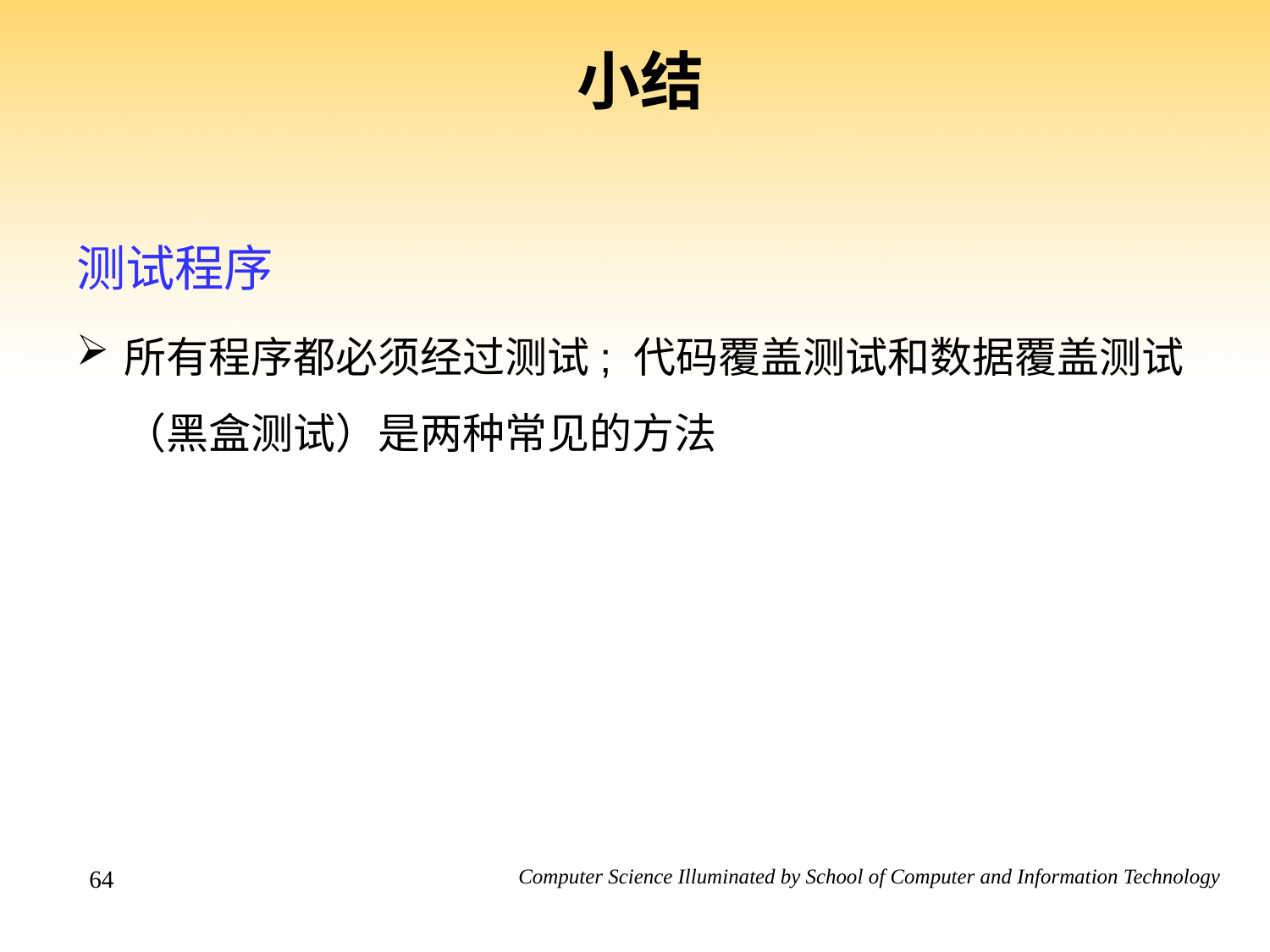

小结
测试程序
所有程序都必须经过测试; 代码覆盖测试和数据覆盖测试（黑盒测试）是两种常见的方法
64